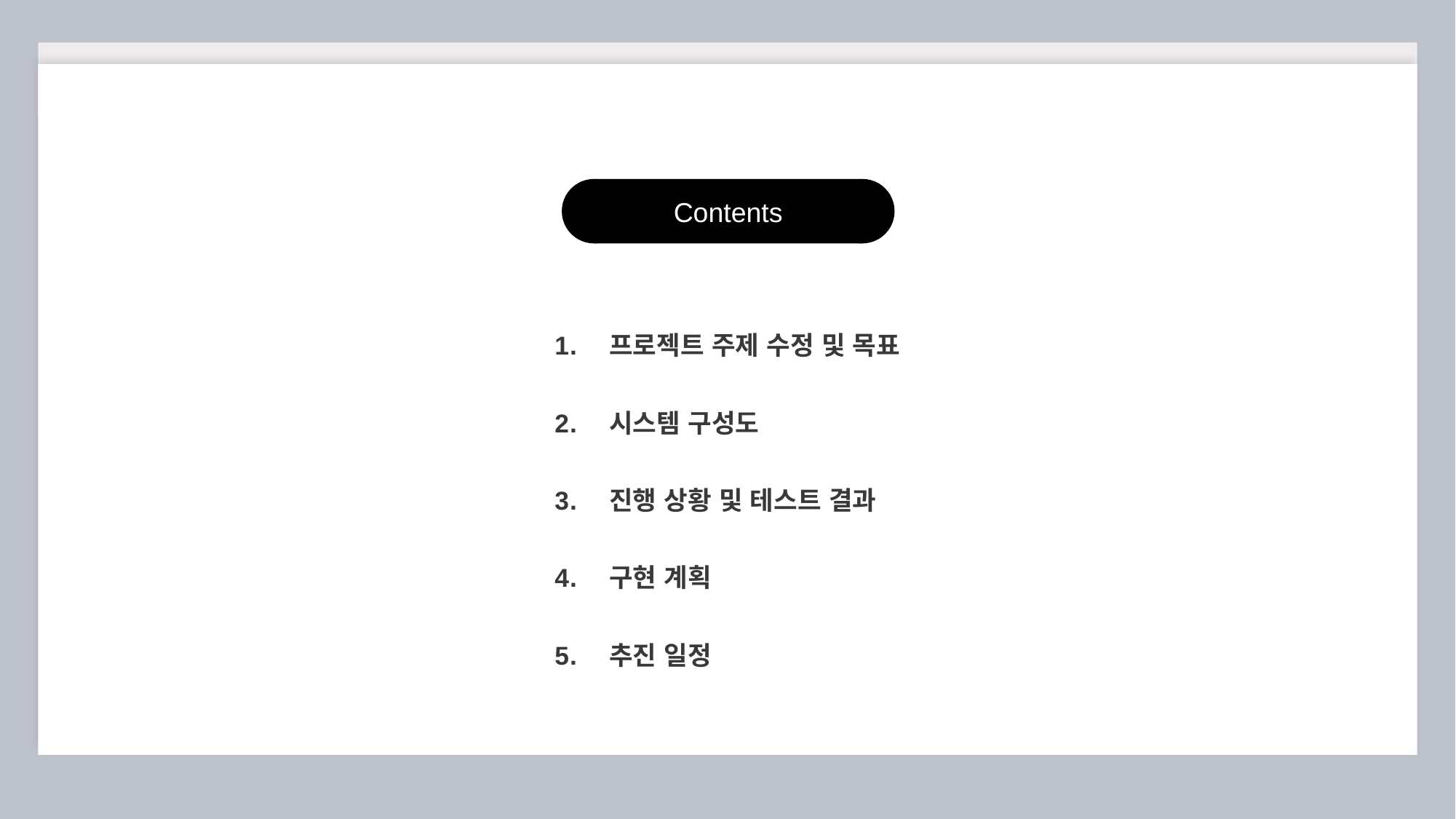

Contents

프로젝트 주제 수정 및 목표
시스템 구성도
진행 상황 및 테스트 결과
구현 계획
추진 일정